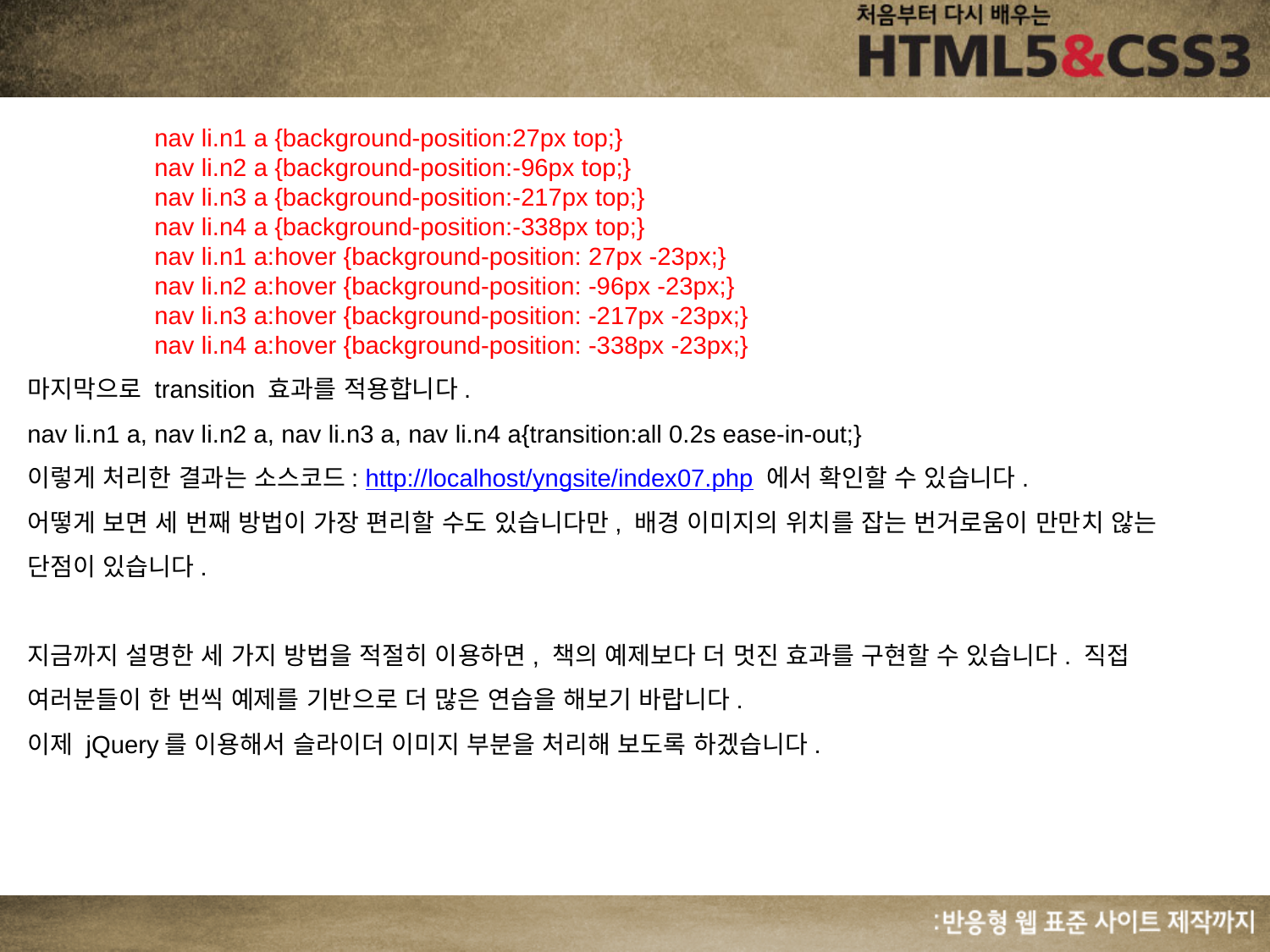

nav li.n1 a {background-position:27px top;}
	nav li.n2 a {background-position:-96px top;}
	nav li.n3 a {background-position:-217px top;}
	nav li.n4 a {background-position:-338px top;}
	nav li.n1 a:hover {background-position: 27px -23px;}
	nav li.n2 a:hover {background-position: -96px -23px;}
	nav li.n3 a:hover {background-position: -217px -23px;}
	nav li.n4 a:hover {background-position: -338px -23px;}
마지막으로 transition 효과를 적용합니다.
nav li.n1 a, nav li.n2 a, nav li.n3 a, nav li.n4 a{transition:all 0.2s ease-in-out;}
이렇게 처리한 결과는 소스코드: http://localhost/yngsite/index07.php 에서 확인할 수 있습니다.
어떻게 보면 세 번째 방법이 가장 편리할 수도 있습니다만, 배경 이미지의 위치를 잡는 번거로움이 만만치 않는 단점이 있습니다.

지금까지 설명한 세 가지 방법을 적절히 이용하면, 책의 예제보다 더 멋진 효과를 구현할 수 있습니다. 직접 여러분들이 한 번씩 예제를 기반으로 더 많은 연습을 해보기 바랍니다.
이제 jQuery를 이용해서 슬라이더 이미지 부분을 처리해 보도록 하겠습니다.